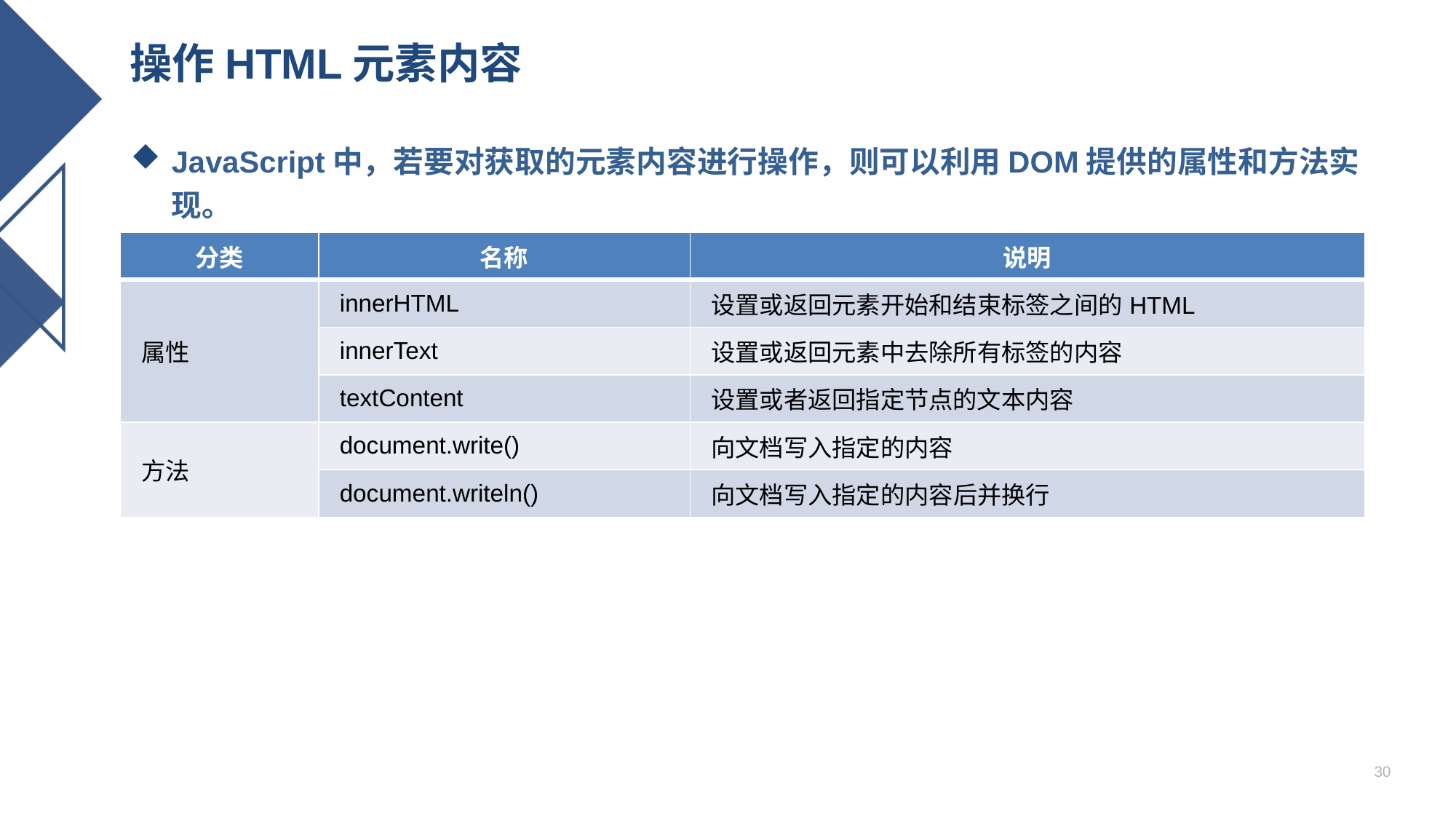

# 操作HTML元素内容
JavaScript中，若要对获取的元素内容进行操作，则可以利用DOM提供的属性和方法实现。

| 分类 | 名称 | 说明 |
| --- | --- | --- |
| 属性 | innerHTML | 设置或返回元素开始和结束标签之间的HTML |
|  | innerText | 设置或返回元素中去除所有标签的内容 |
|  | textContent | 设置或者返回指定节点的文本内容 |
| 方法 | document.write() | 向文档写入指定的内容 |
|  | document.writeln() | 向文档写入指定的内容后并换行 |
30